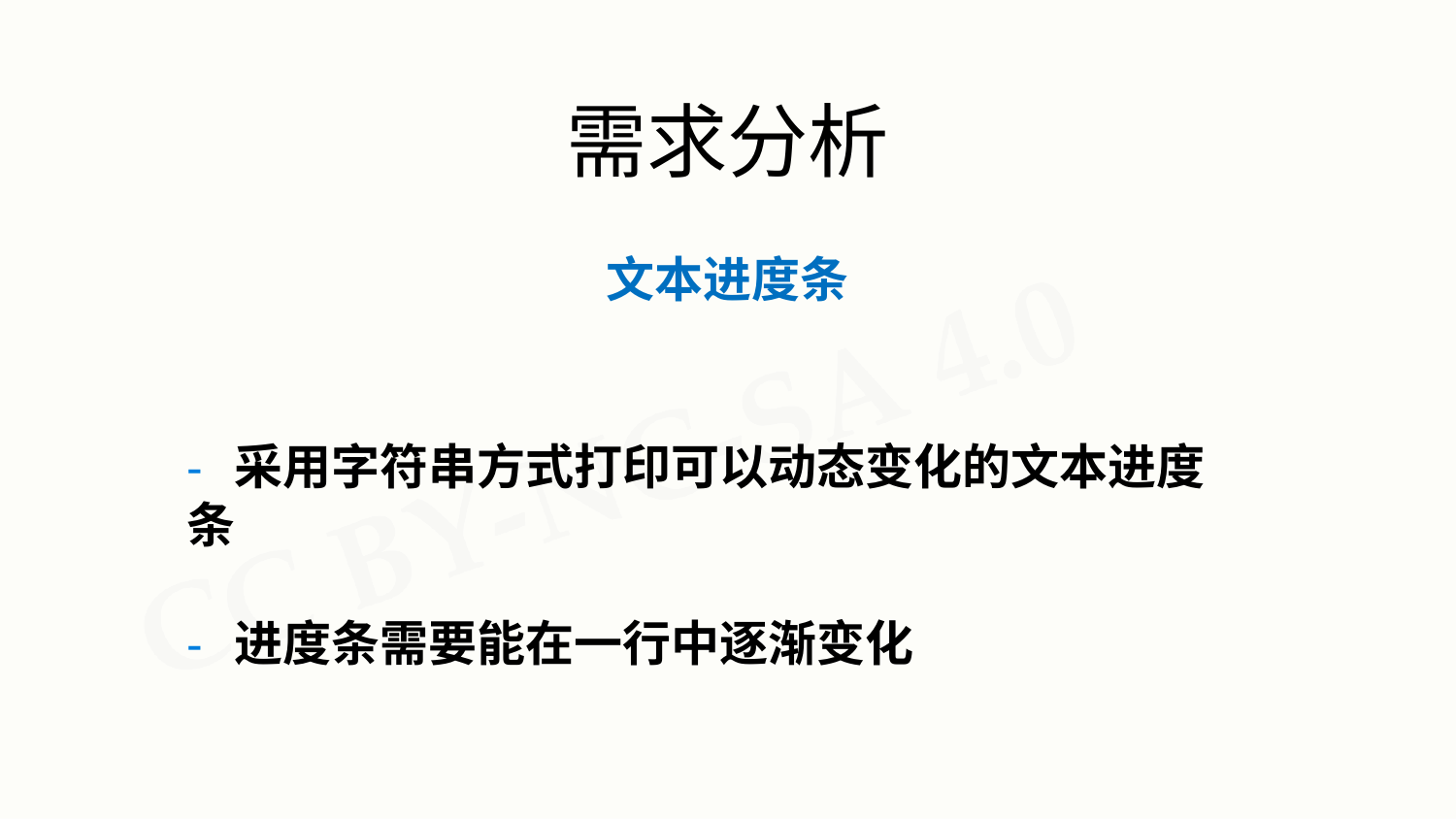

# 需求分析
文本进度条

- 采用字符串方式打印可以动态变化的文本进度条

- 进度条需要能在一行中逐渐变化